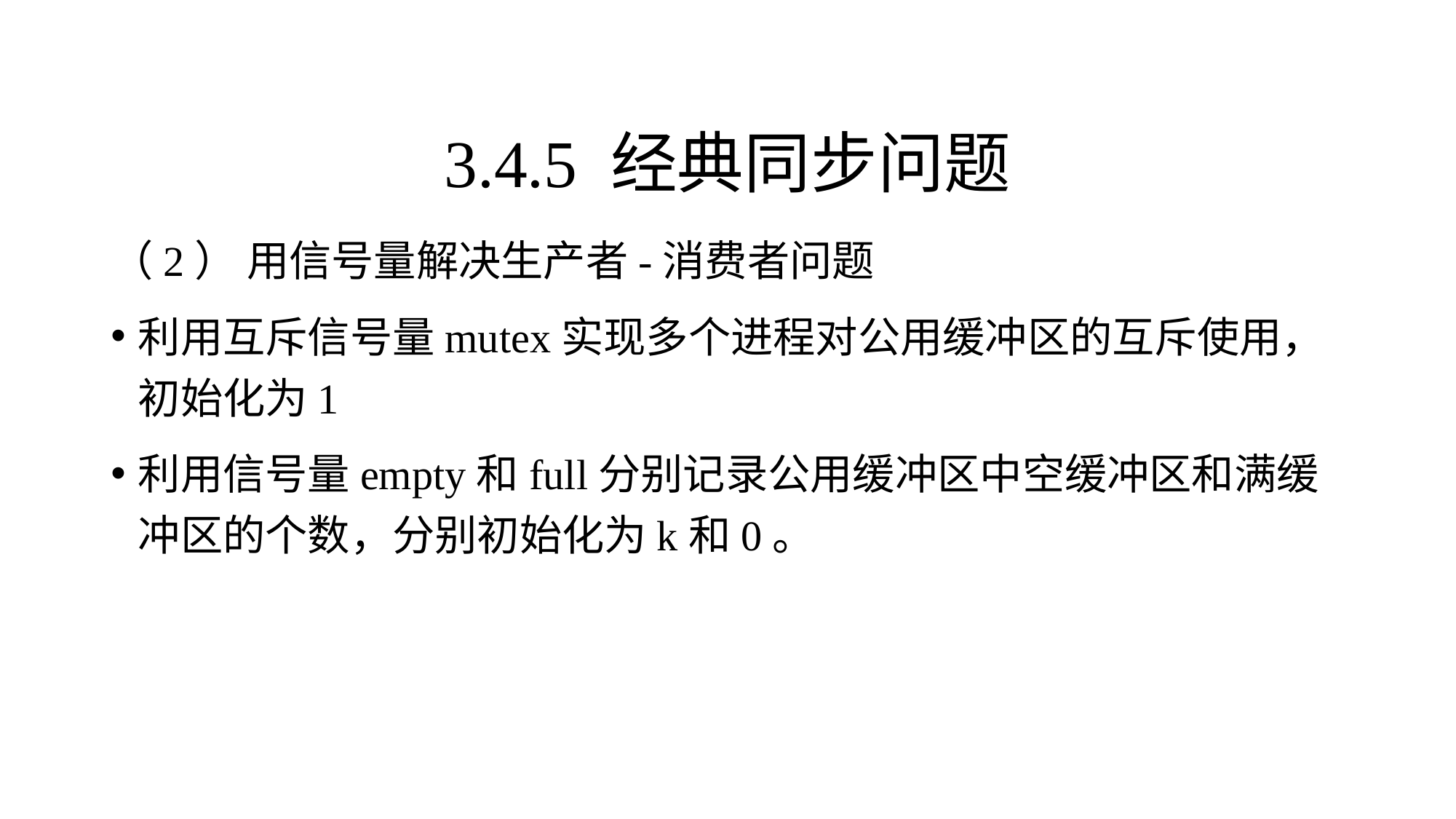

（2） 用信号量解决生产者-消费者问题
利用互斥信号量mutex实现多个进程对公用缓冲区的互斥使用，初始化为1
利用信号量empty和full分别记录公用缓冲区中空缓冲区和满缓冲区的个数，分别初始化为k和0。
3.4.5 经典同步问题
21